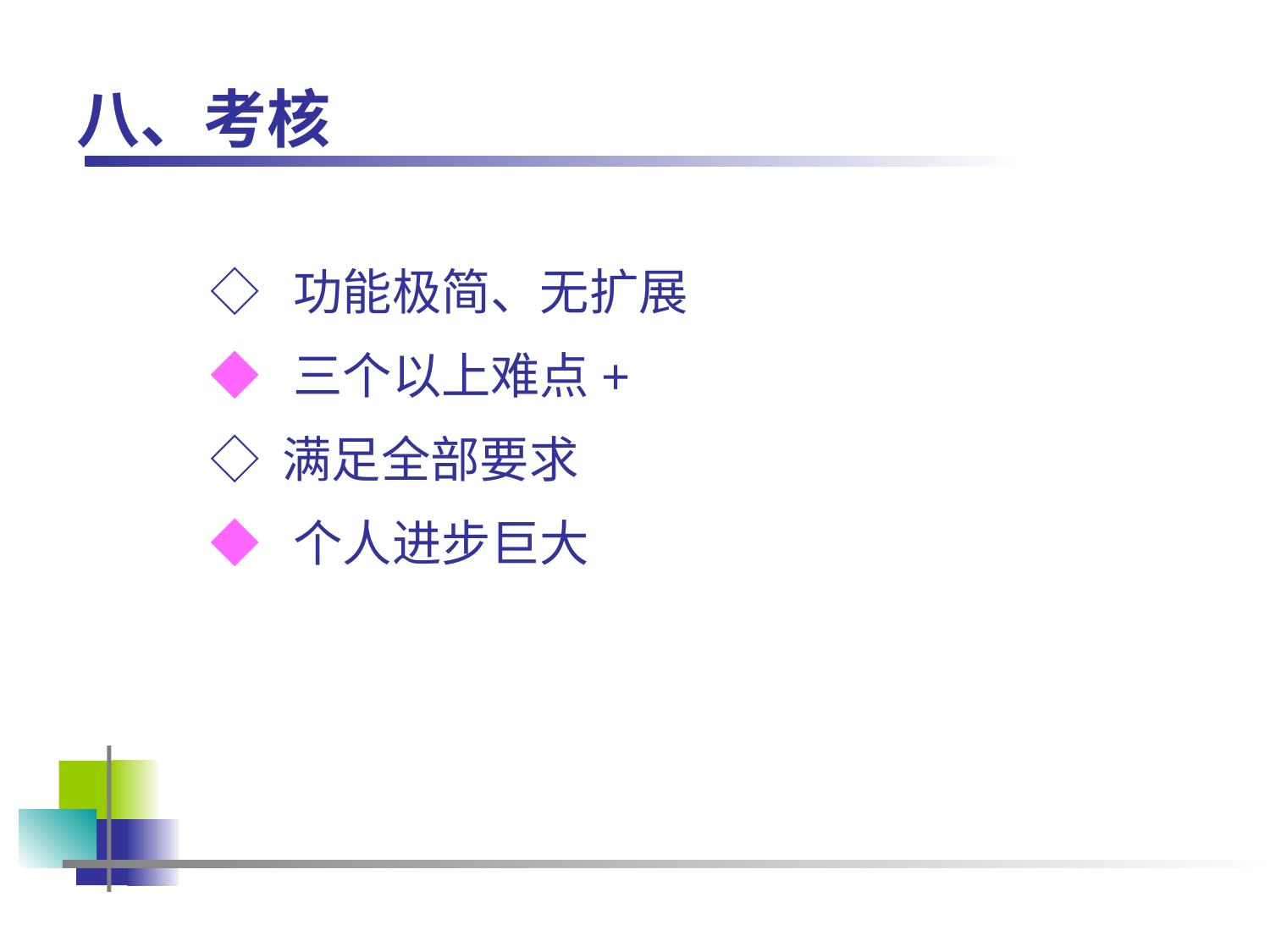

# 八、考核

◇  功能极简、无扩展
◆  三个以上难点+
◇ 满足全部要求
◆  个人进步巨大